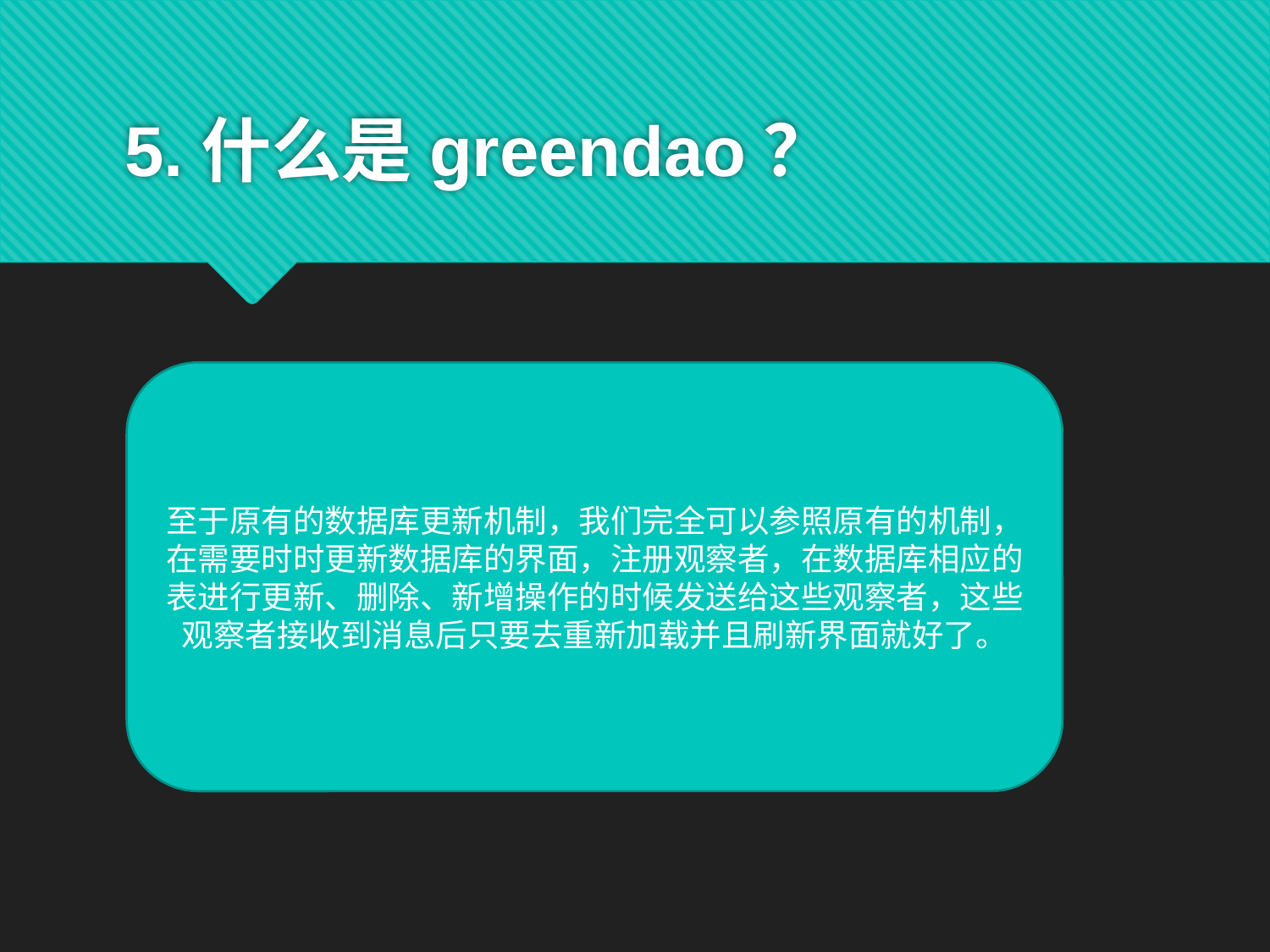

# 5.什么是greendao？
至于原有的数据库更新机制，我们完全可以参照原有的机制，在需要时时更新数据库的界面，注册观察者，在数据库相应的表进行更新、删除、新增操作的时候发送给这些观察者，这些观察者接收到消息后只要去重新加载并且刷新界面就好了。